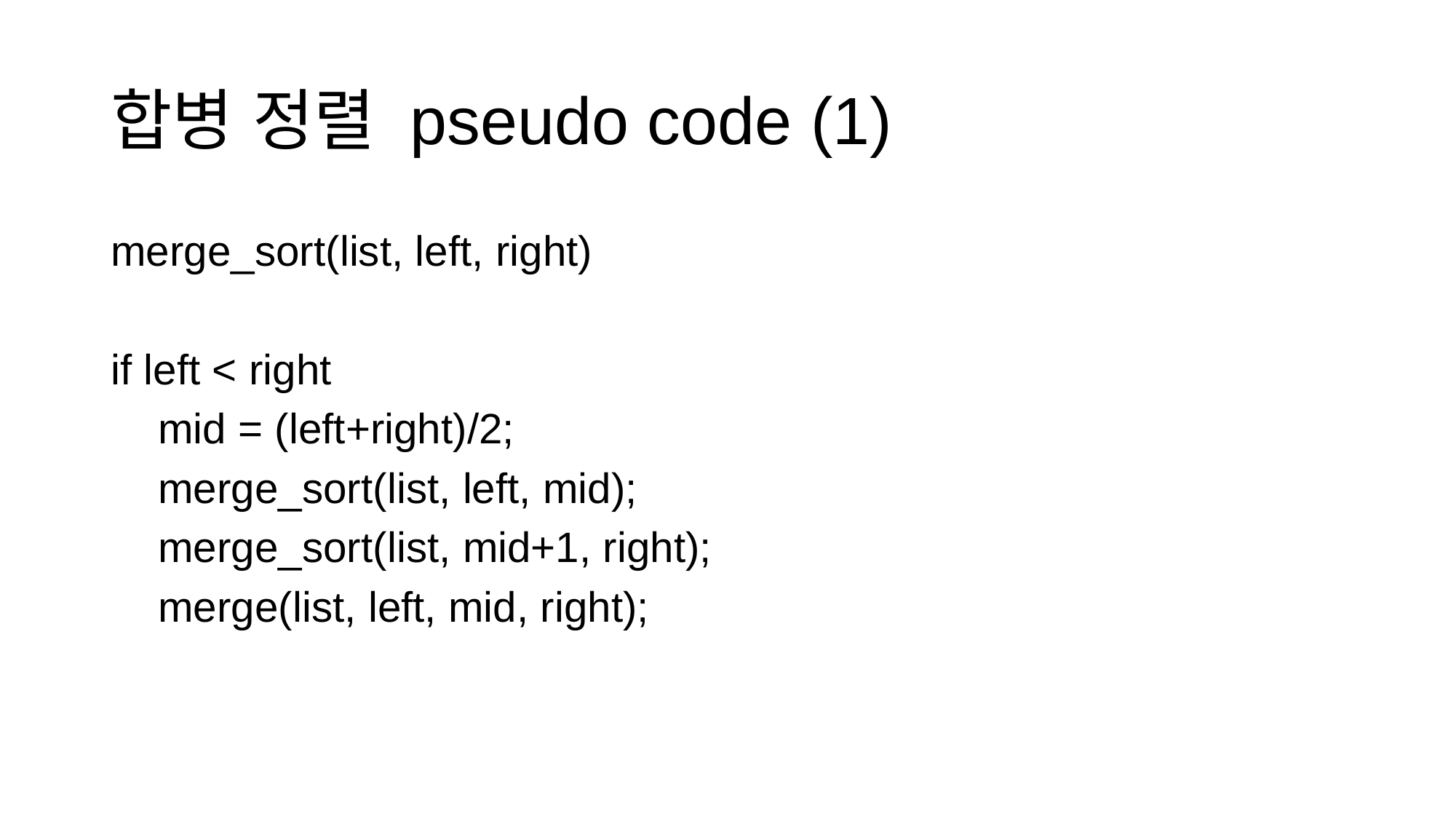

# 합병 정렬 pseudo code (1)
merge_sort(list, left, right)

if left < right
    mid = (left+right)/2;
    merge_sort(list, left, mid);
    merge_sort(list, mid+1, right);
    merge(list, left, mid, right);